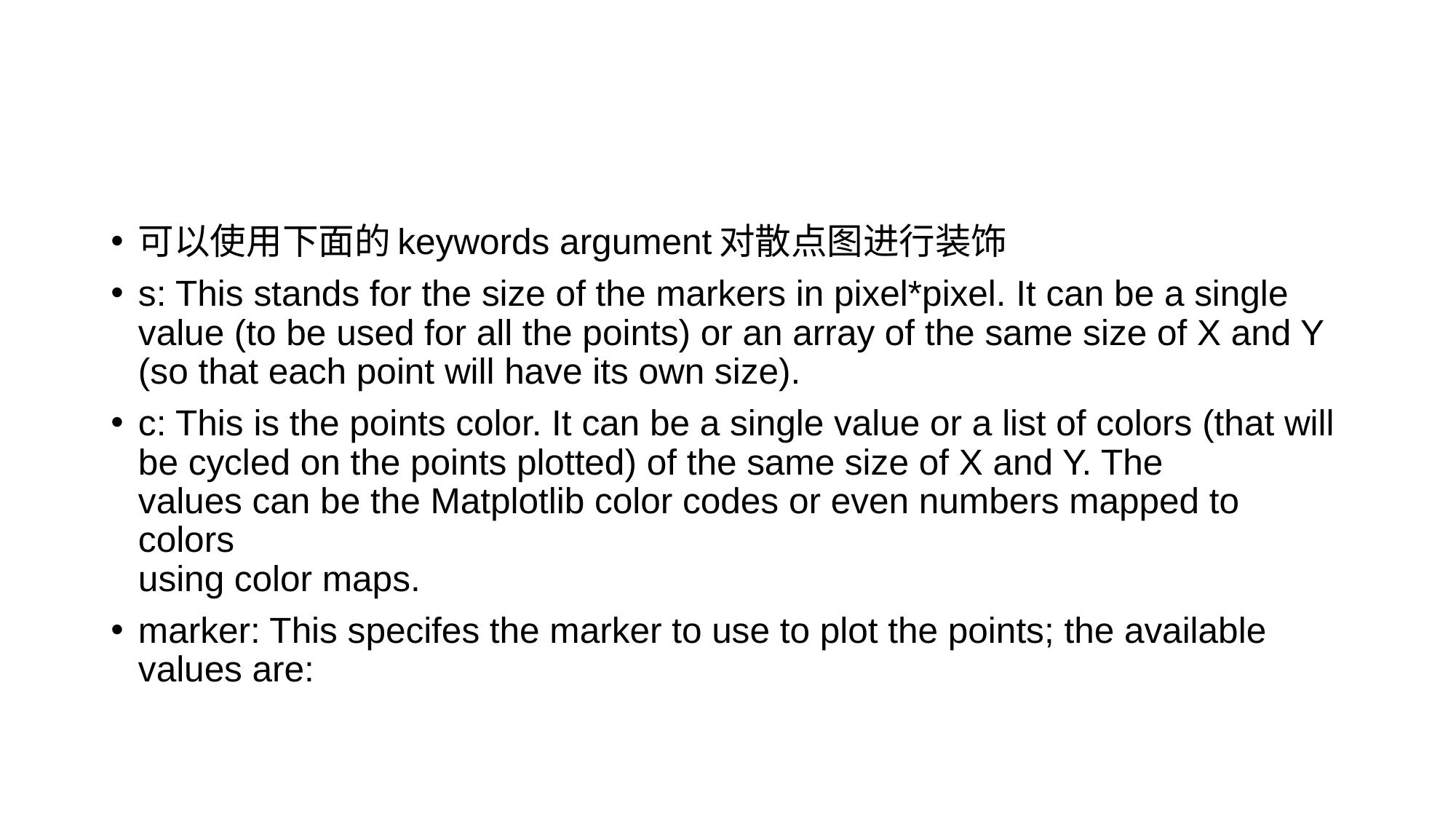

#
可以使用下面的keywords argument对散点图进行装饰
s: This stands for the size of the markers in pixel*pixel. It can be a single
value (to be used for all the points) or an array of the same size of X and Y
(so that each point will have its own size).
c: This is the points color. It can be a single value or a list of colors (that will
be cycled on the points plotted) of the same size of X and Y. The
values can be the Matplotlib color codes or even numbers mapped to colors
using color maps.
marker: This specifes the marker to use to plot the points; the available
values are: